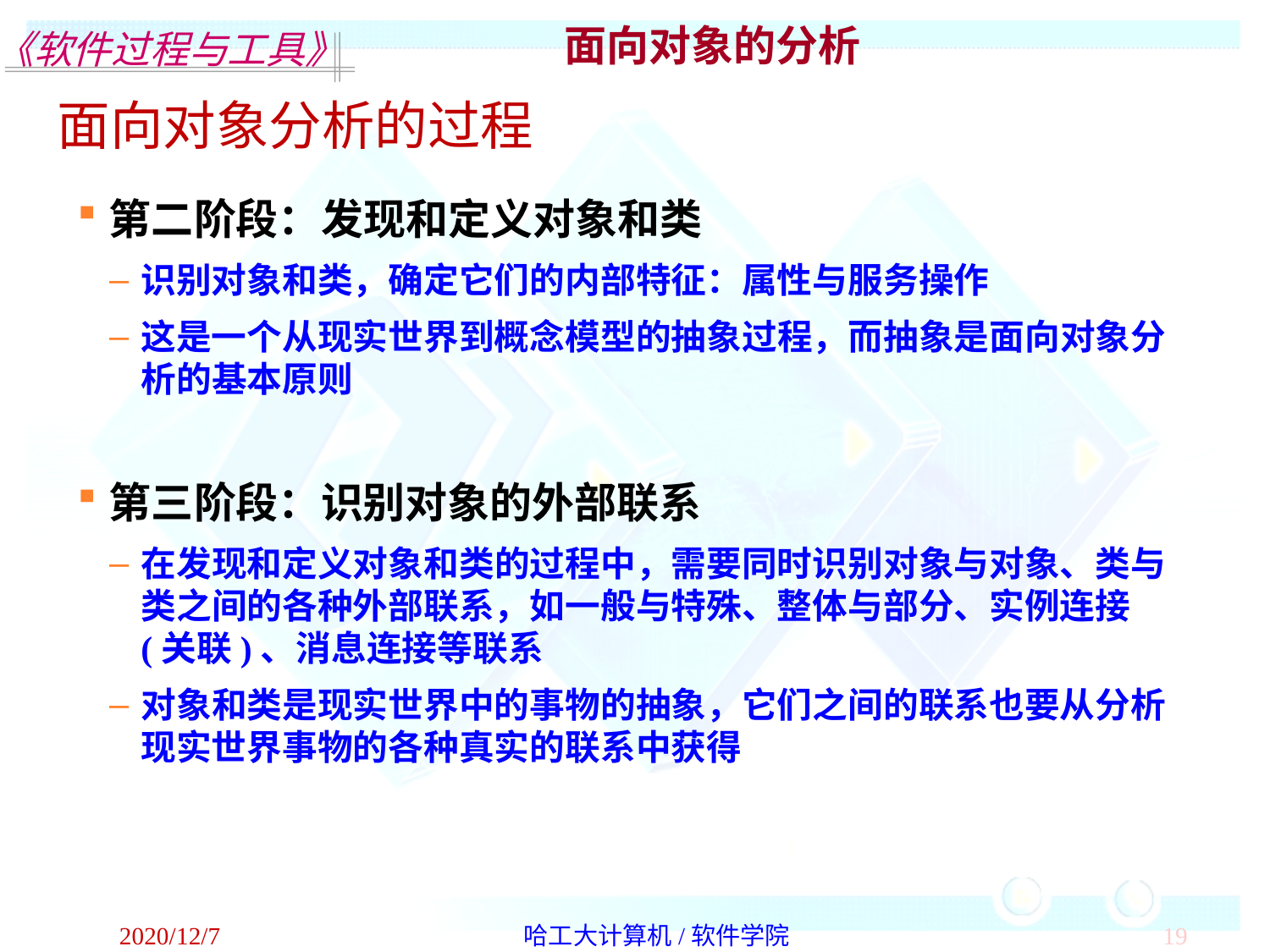

面向对象的分析
面向对象分析的过程
第二阶段：发现和定义对象和类
识别对象和类，确定它们的内部特征：属性与服务操作
这是一个从现实世界到概念模型的抽象过程，而抽象是面向对象分析的基本原则

第三阶段：识别对象的外部联系
在发现和定义对象和类的过程中，需要同时识别对象与对象、类与类之间的各种外部联系，如一般与特殊、整体与部分、实例连接(关联)、消息连接等联系
对象和类是现实世界中的事物的抽象，它们之间的联系也要从分析现实世界事物的各种真实的联系中获得